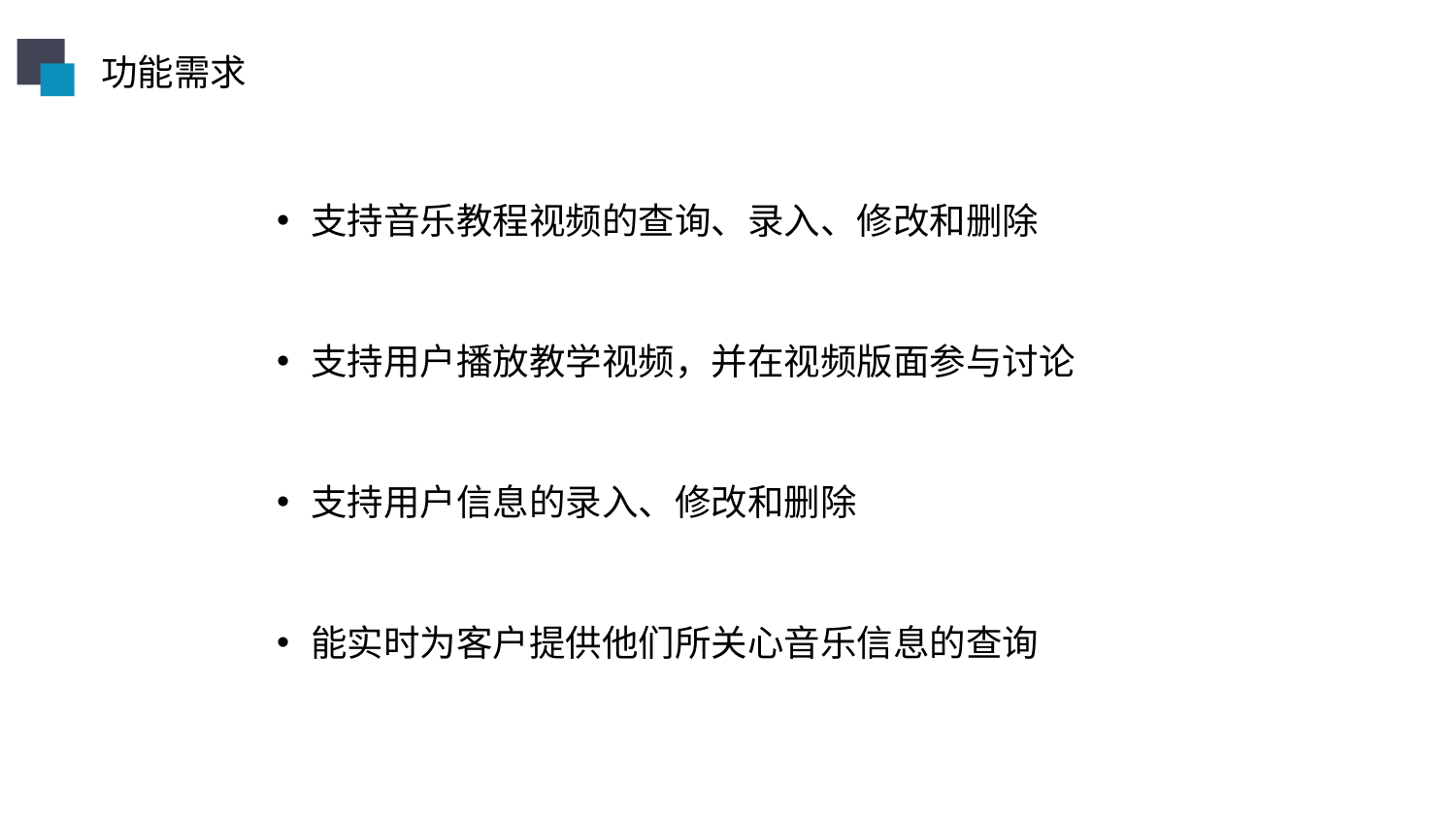

功能需求
支持音乐教程视频的查询、录入、修改和删除

支持用户播放教学视频，并在视频版面参与讨论

支持用户信息的录入、修改和删除

能实时为客户提供他们所关心音乐信息的查询